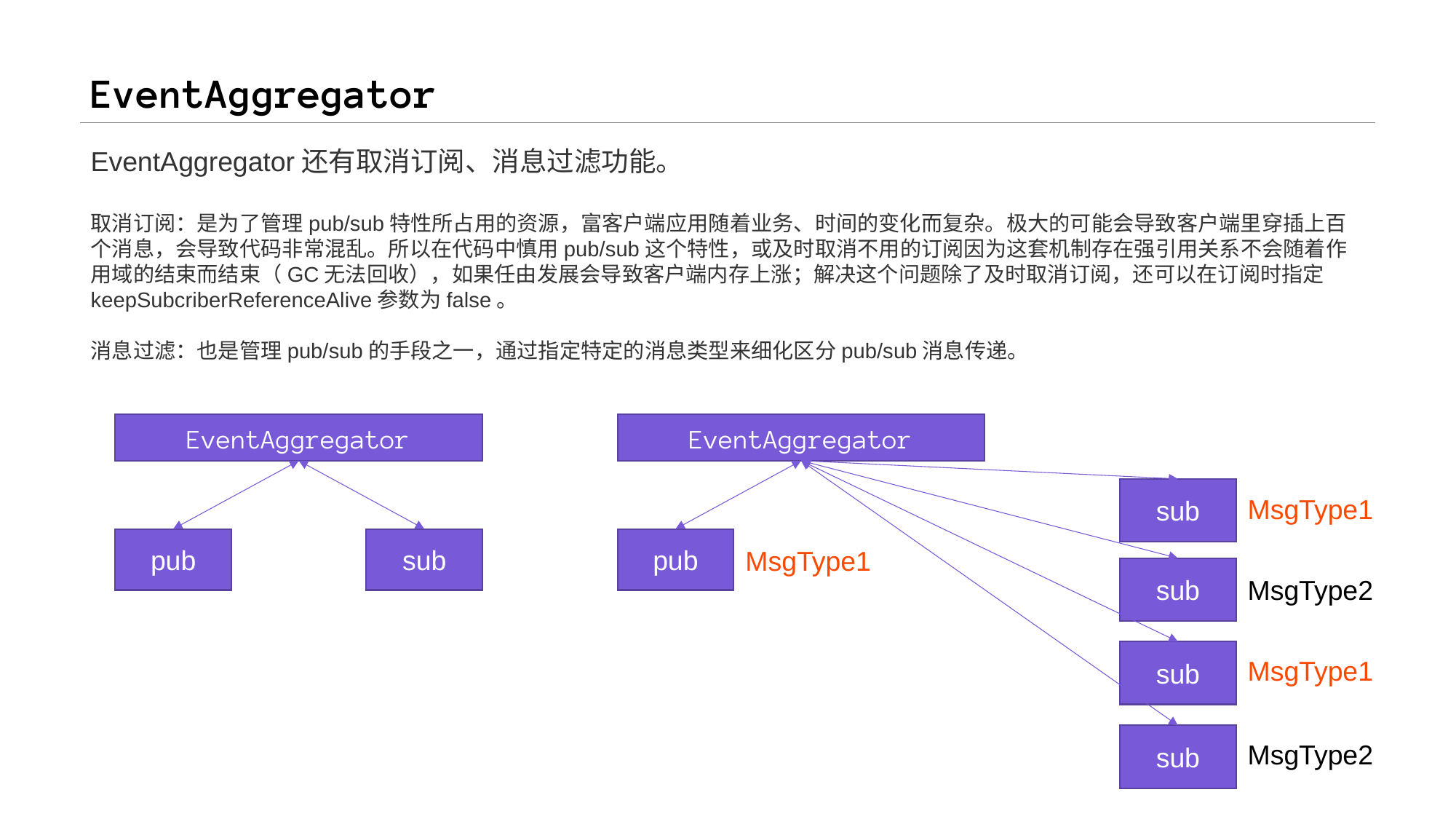

# EventAggregator
EventAggregator还有取消订阅、消息过滤功能。

取消订阅：是为了管理pub/sub特性所占用的资源，富客户端应用随着业务、时间的变化而复杂。极大的可能会导致客户端里穿插上百个消息，会导致代码非常混乱。所以在代码中慎用pub/sub这个特性，或及时取消不用的订阅因为这套机制存在强引用关系不会随着作用域的结束而结束（GC无法回收），如果任由发展会导致客户端内存上涨；解决这个问题除了及时取消订阅，还可以在订阅时指定keepSubcriberReferenceAlive参数为false。

消息过滤：也是管理pub/sub的手段之一，通过指定特定的消息类型来细化区分pub/sub消息传递。
EventAggregator
EventAggregator
sub
MsgType1
sub
pub
pub
MsgType1
sub
MsgType2
sub
MsgType1
sub
MsgType2